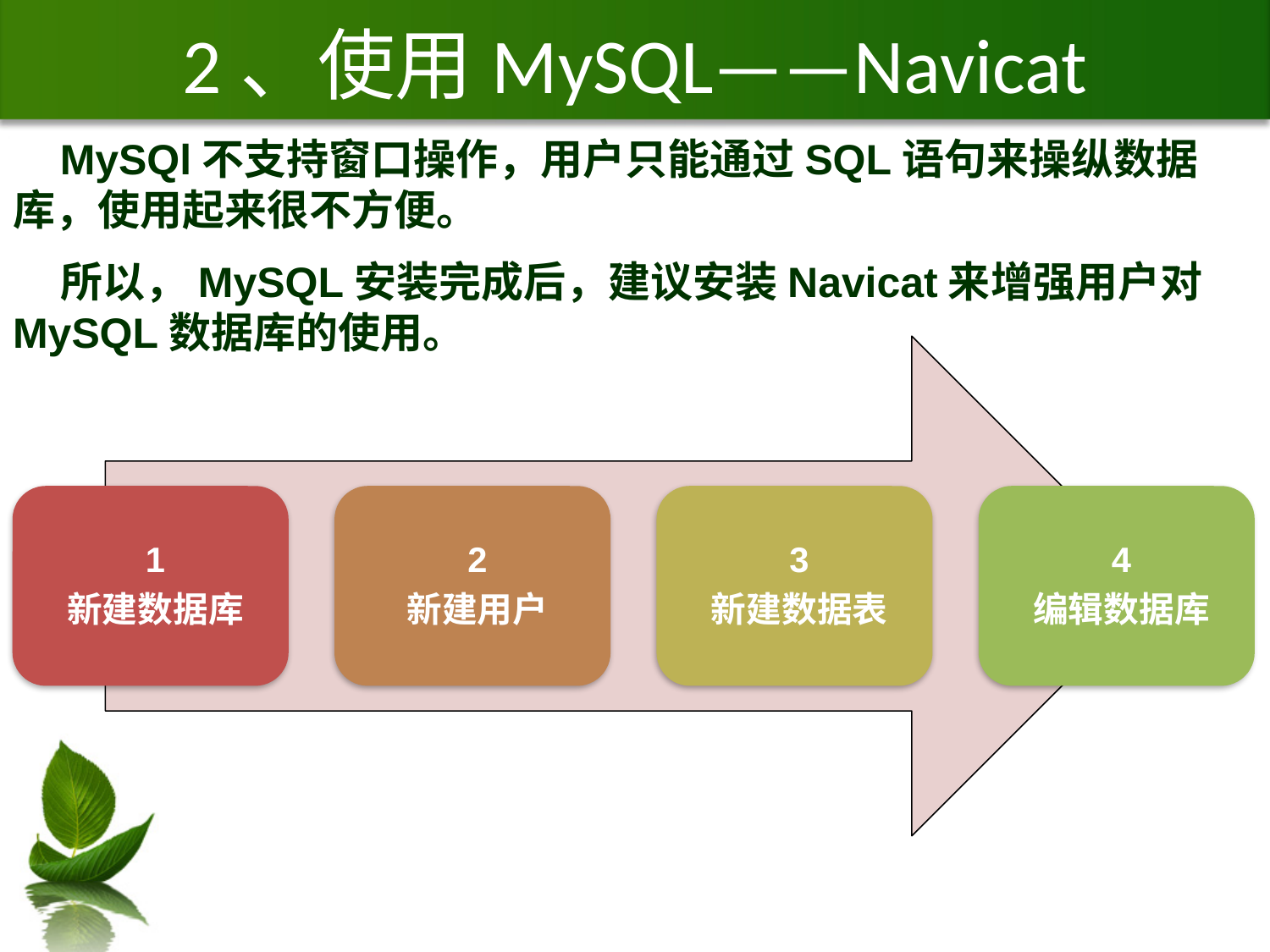

# 2、使用MySQL——Navicat
    MySQl不支持窗口操作，用户只能通过SQL语句来操纵数据库，使用起来很不方便。
    所以，MySQL安装完成后，建议安装Navicat来增强用户对MySQL数据库的使用。
1
新建数据库
2
新建用户
3
新建数据表
4
编辑数据库